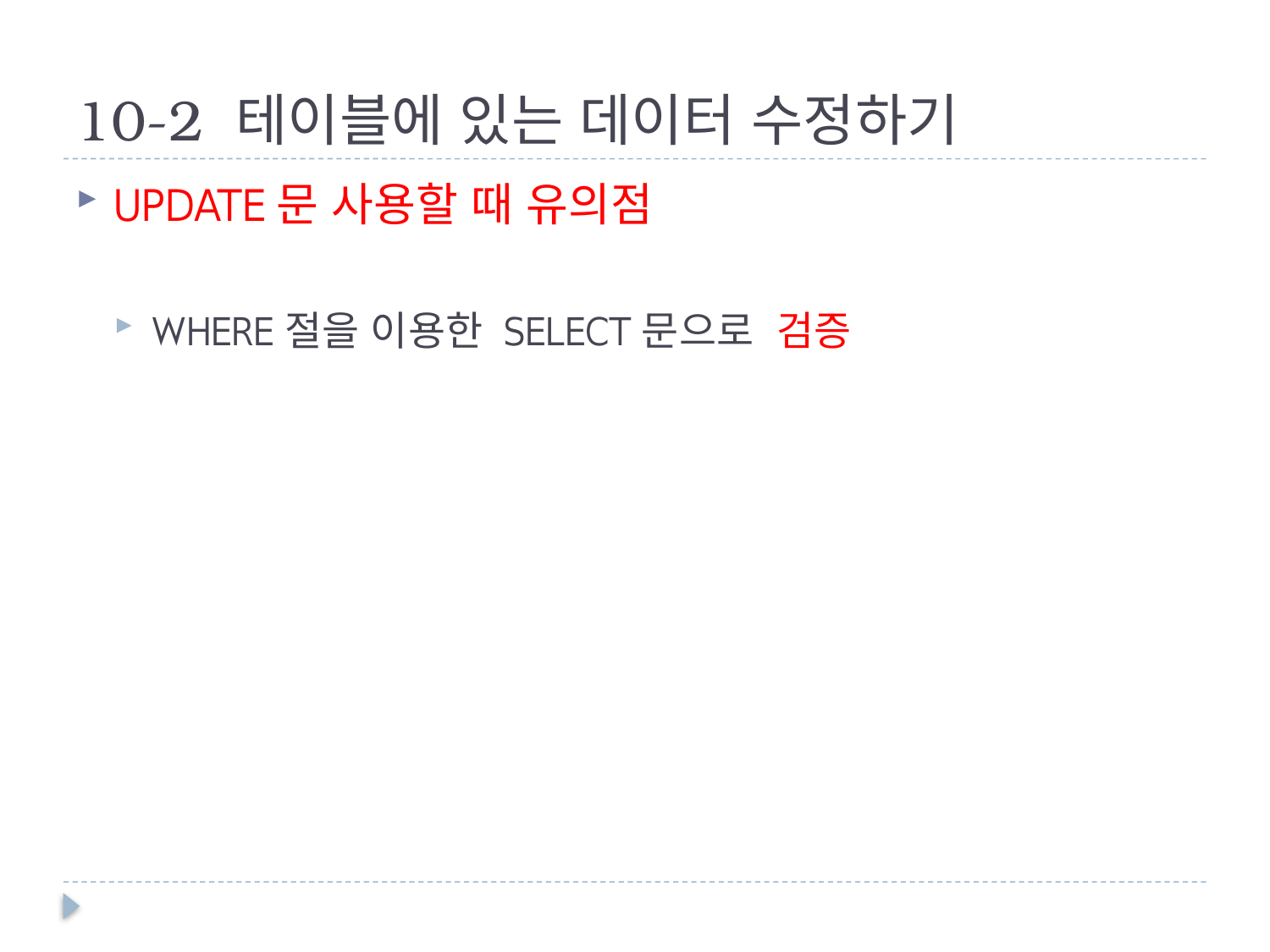

# 10-2 테이블에 있는 데이터 수정하기
UPDATE문 사용할 때 유의점

WHERE절을 이용한 SELECT문으로  검증